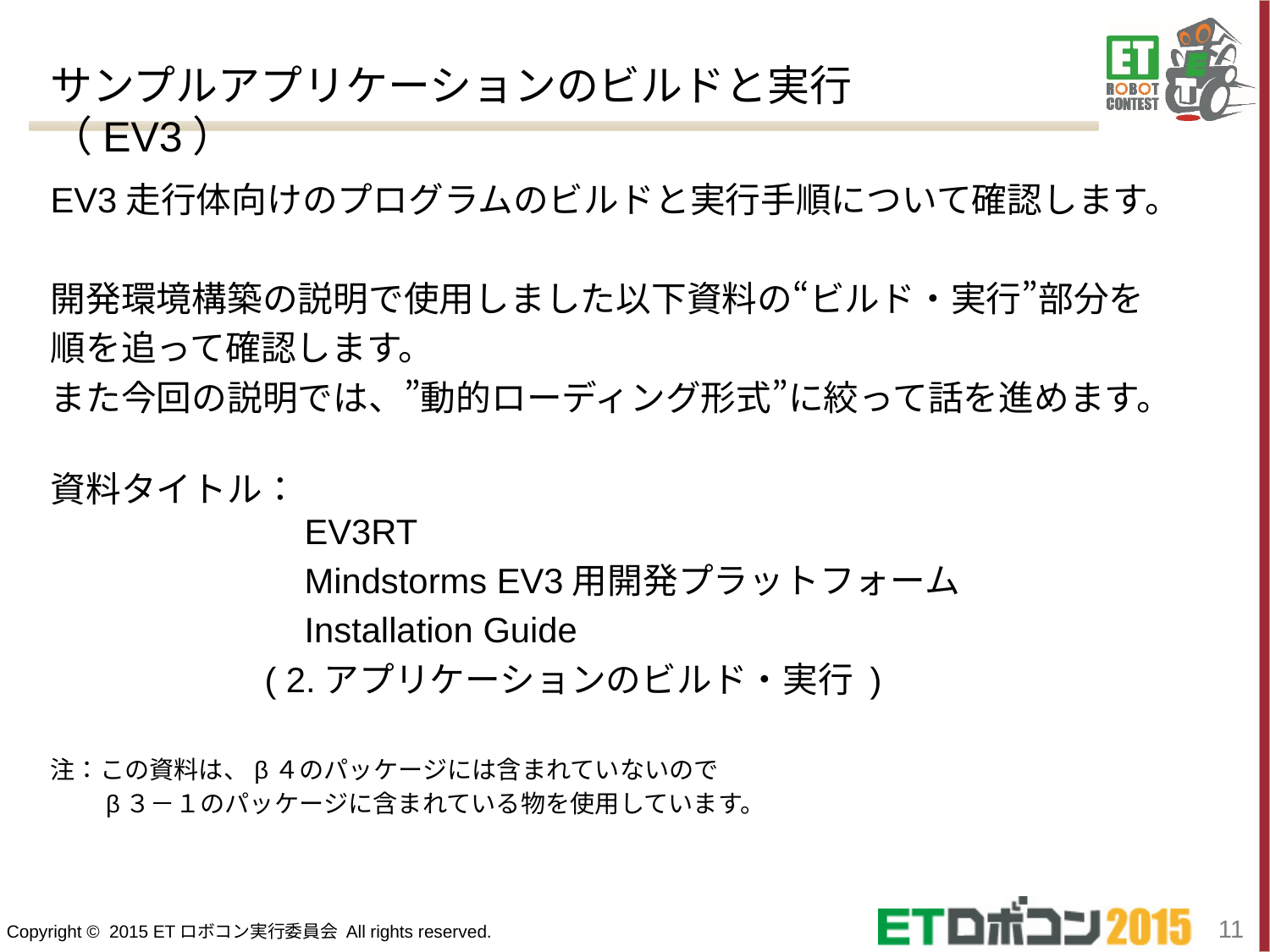

サンプルアプリケーションのビルドと実行（EV3）
EV3走行体向けのプログラムのビルドと実行手順について確認します。

開発環境構築の説明で使用しました以下資料の“ビルド・実行”部分を
順を追って確認します。
また今回の説明では、”動的ローディング形式”に絞って話を進めます。
資料タイトル：
		EV3RT
		Mindstorms EV3用開発プラットフォーム
		Installation Guide
                      ( 2.アプリケーションのビルド・実行 )

注：この資料は、β４のパッケージには含まれていないので
　　β３－１のパッケージに含まれている物を使用しています。
11